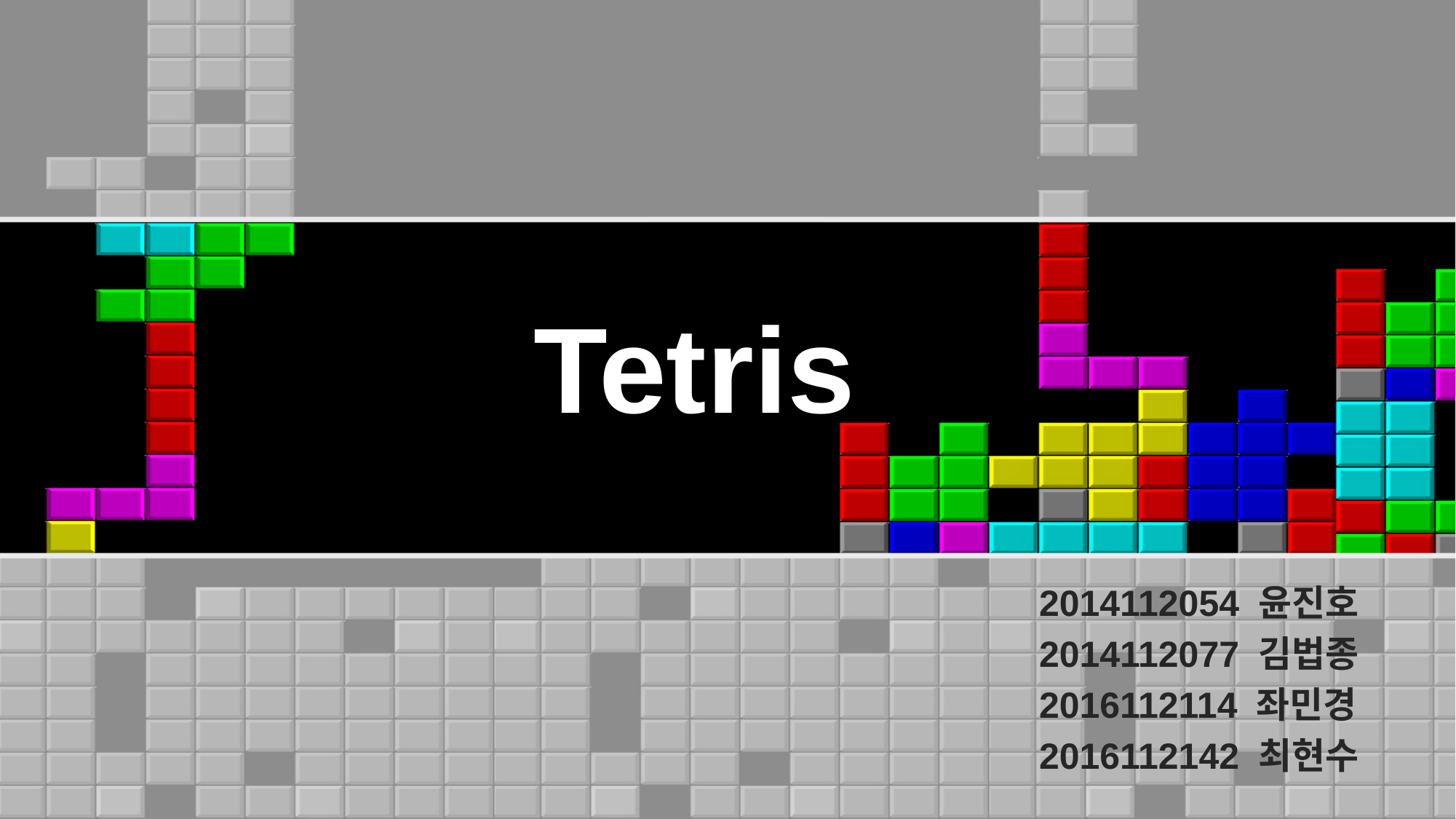

# Tetris
2014112054 윤진호
2014112077 김법종
2016112114 좌민경
2016112142 최현수